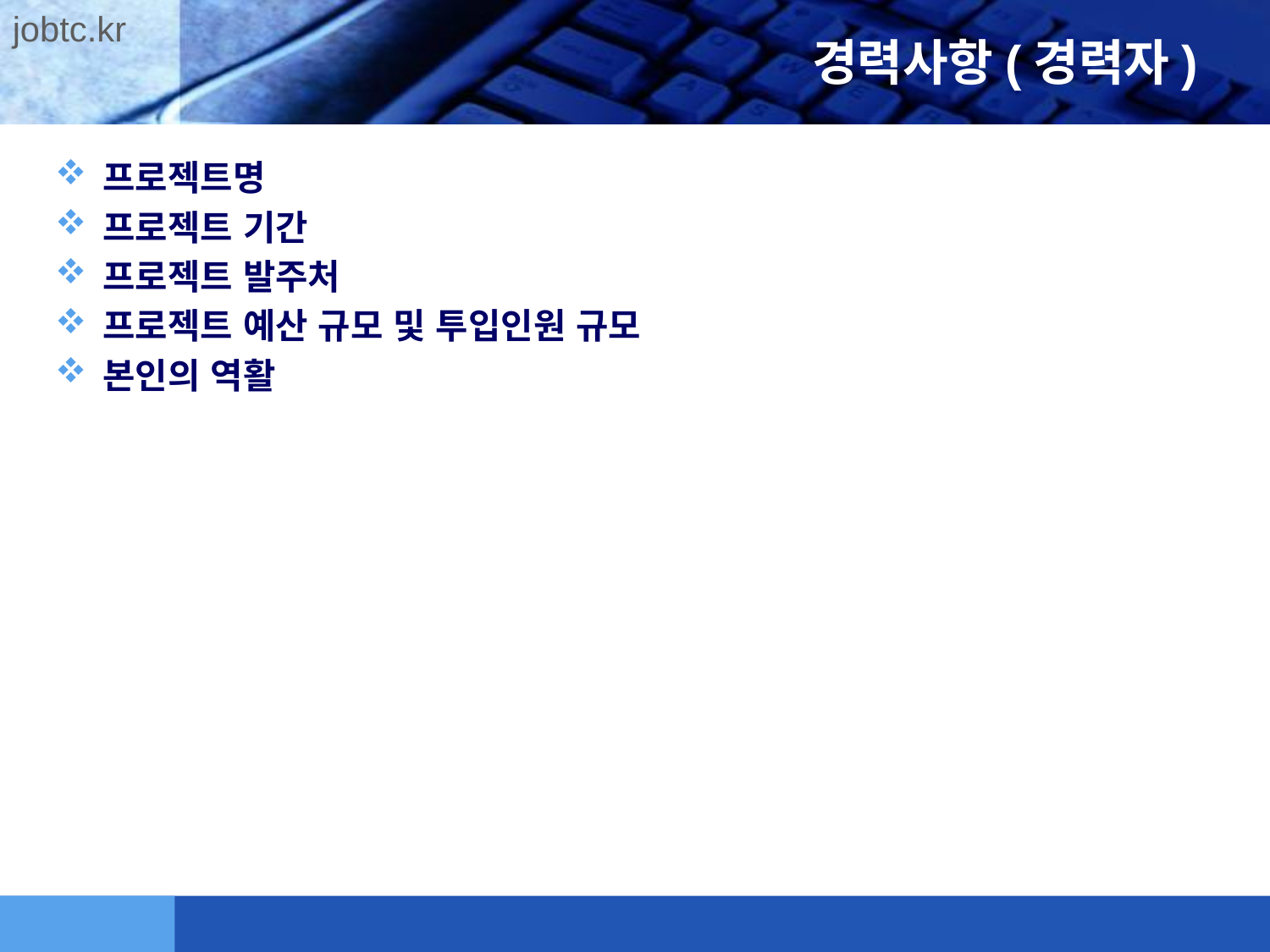

# 경력사항(경력자)
프로젝트명
프로젝트 기간
프로젝트 발주처
프로젝트 예산 규모 및 투입인원 규모
본인의 역활